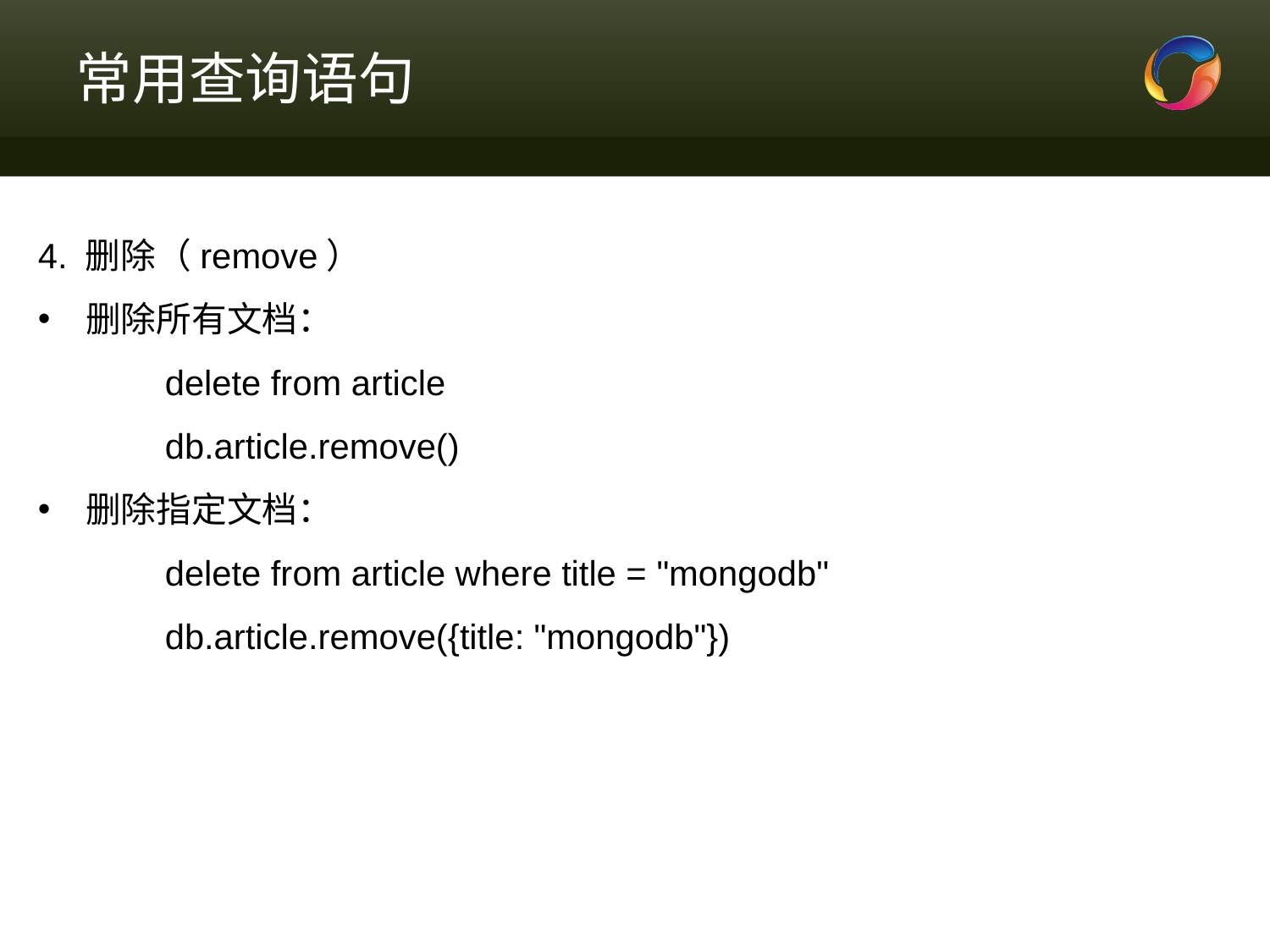

# 常用查询语句

4. 删除（remove）
删除所有文档：
	delete from article
	db.article.remove()
删除指定文档：
	delete from article where title = "mongodb"
	db.article.remove({title: "mongodb"})